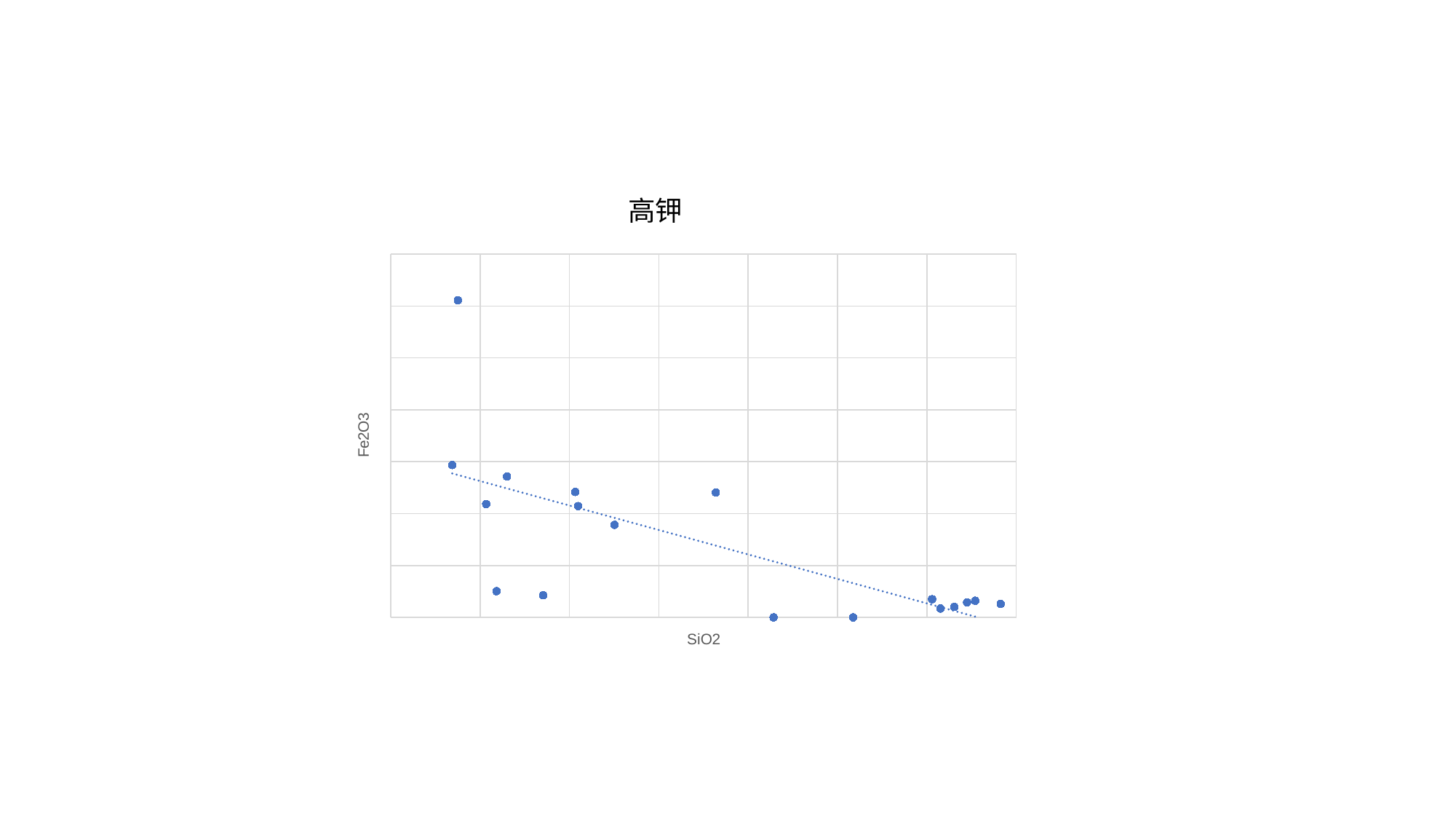

高钾

### Chart

| Category | 氧化铁(Fe2O3) |
|---|---|